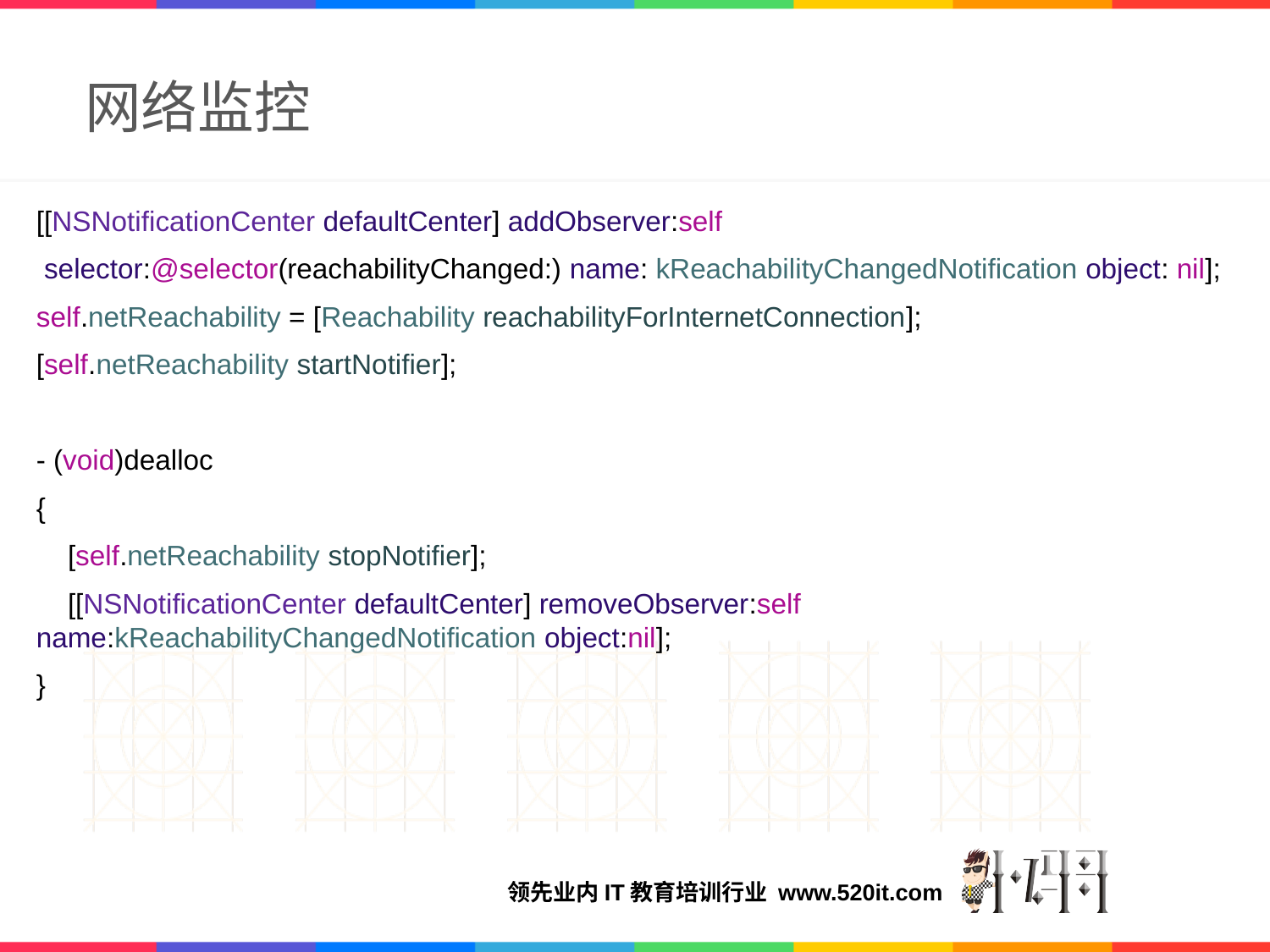

# 网络监控
[[NSNotificationCenter defaultCenter] addObserver:self
 selector:@selector(reachabilityChanged:) name: kReachabilityChangedNotification object: nil];
self.netReachability = [Reachability reachabilityForInternetConnection];
[self.netReachability startNotifier];

- (void)dealloc
{
    [self.netReachability stopNotifier];
    [[NSNotificationCenter defaultCenter] removeObserver:self name:kReachabilityChangedNotification object:nil];
}